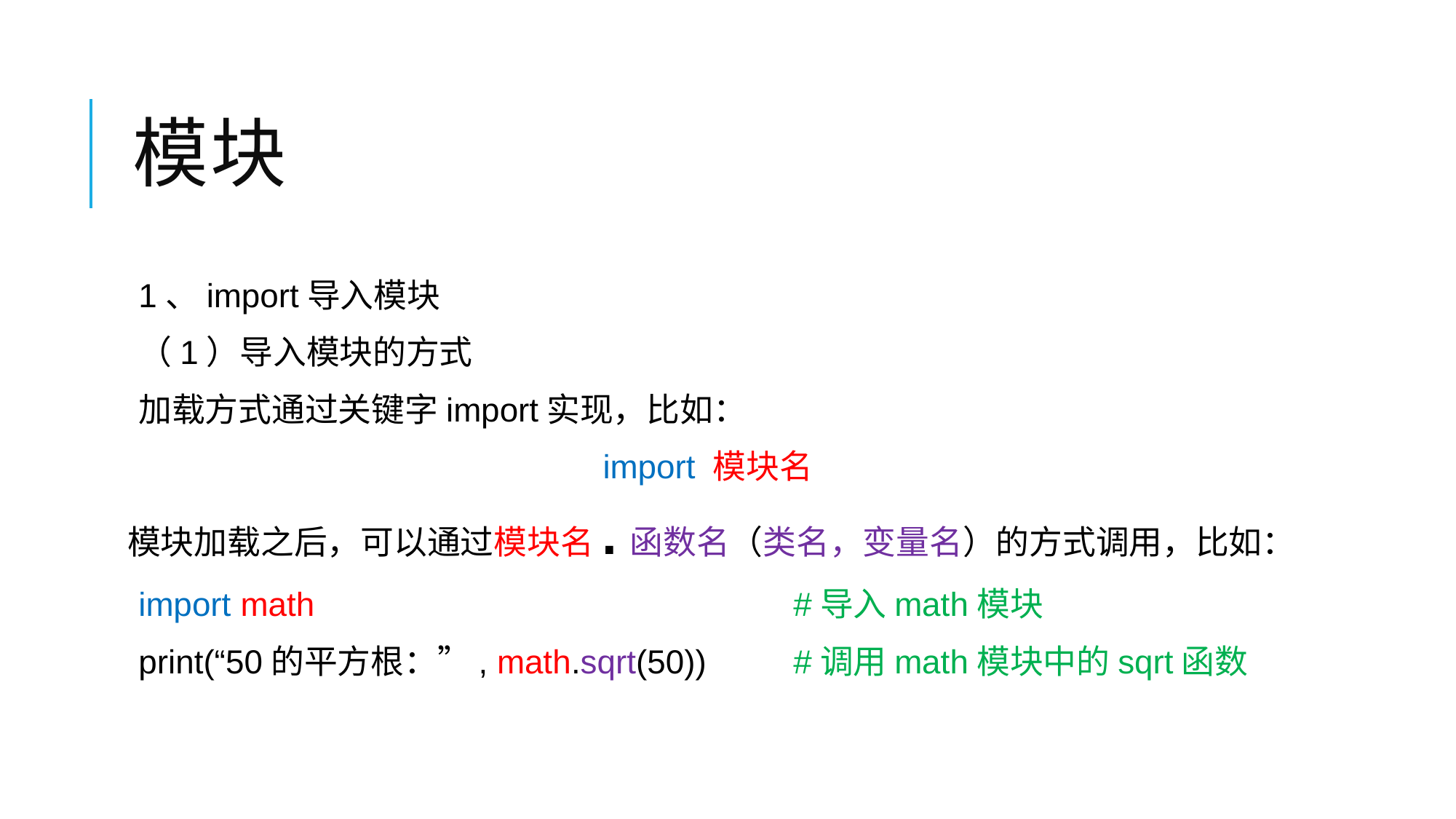

# 模块
1、import导入模块
（1）导入模块的方式
加载方式通过关键字import实现，比如：
import 模块名
模块加载之后，可以通过模块名.函数名（类名，变量名）的方式调用，比如：
import math					#导入math模块
print(“50的平方根：”, math.sqrt(50))	#调用math模块中的sqrt函数